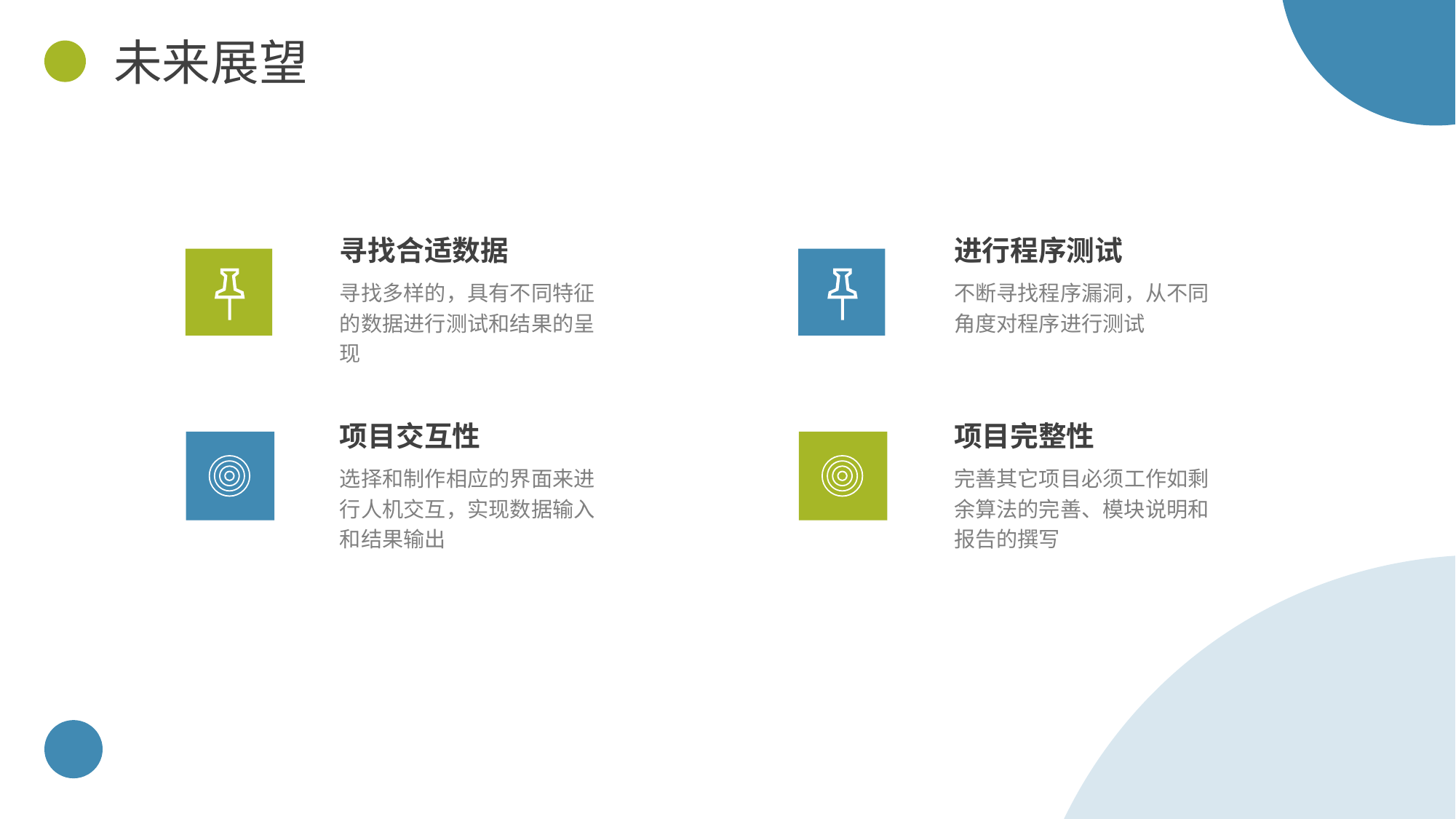

未来展望
寻找合适数据
进行程序测试

寻找多样的，具有不同特征的数据进行测试和结果的呈现
不断寻找程序漏洞，从不同角度对程序进行测试
项目交互性
项目完整性

选择和制作相应的界面来进行人机交互，实现数据输入和结果输出

完善其它项目必须工作如剩余算法的完善、模块说明和报告的撰写